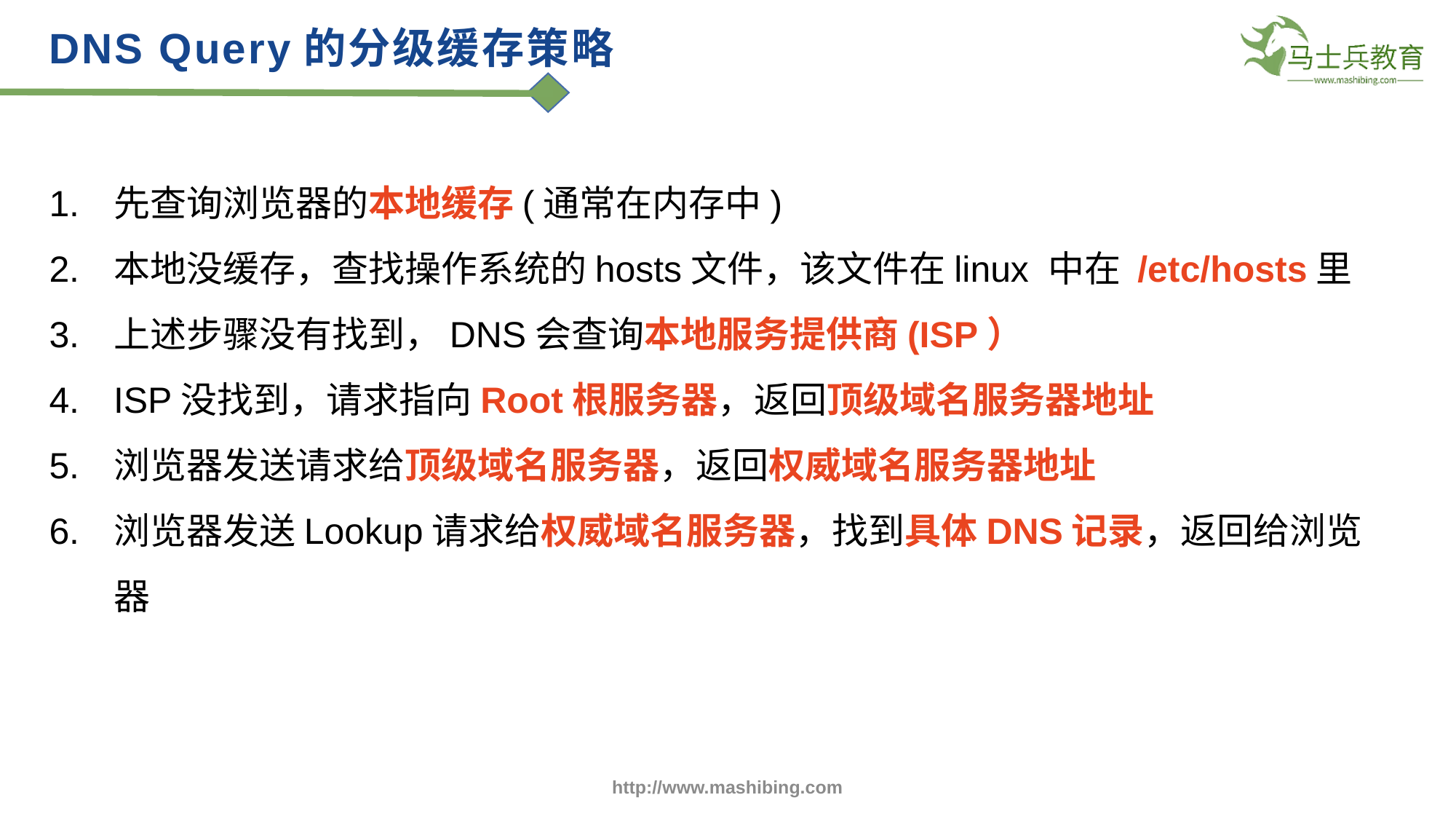

DNS Query的分级缓存策略
先查询浏览器的本地缓存(通常在内存中)
本地没缓存，查找操作系统的hosts文件，该文件在linux 中在 /etc/hosts里
上述步骤没有找到，DNS会查询本地服务提供商(ISP）
ISP没找到，请求指向Root根服务器，返回顶级域名服务器地址
浏览器发送请求给顶级域名服务器，返回权威域名服务器地址
浏览器发送Lookup请求给权威域名服务器，找到具体DNS记录，返回给浏览器